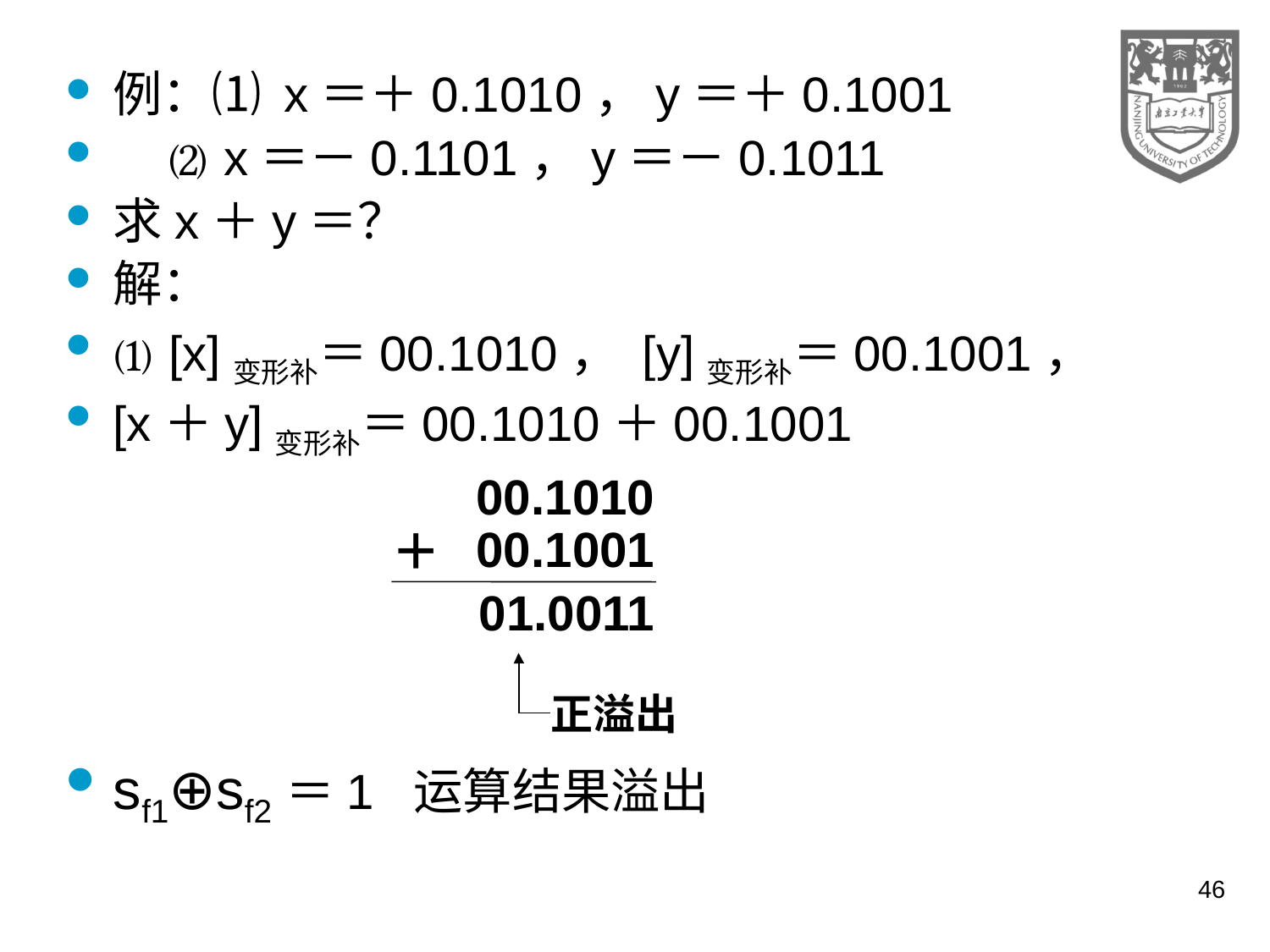

例：⑴ x＝＋0.1010，y＝＋0.1001
    ⑵ x＝－0.1101，y＝－0.1011
求x＋y＝？
解：
⑴ [x]变形补＝00.1010， [y]变形补＝00.1001，
[x＋y]变形补＝00.1010＋00.1001

sf1⊕sf2＝1  运算结果溢出
00.1010
00.1001
＋

01.0011
正溢出
46